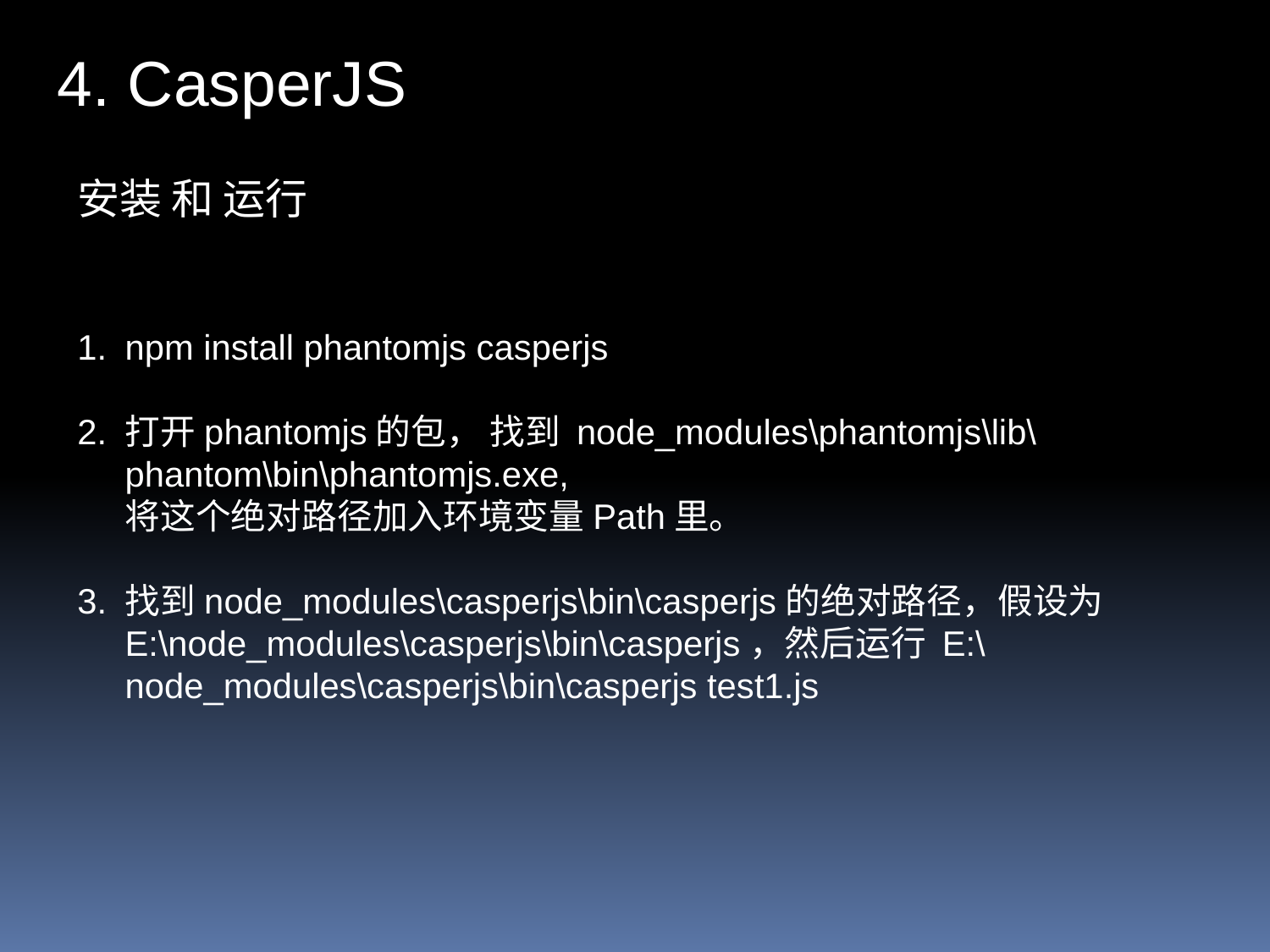

4. CasperJS
安装 和 运行

npm install phantomjs casperjs

打开phantomjs的包， 找到 node_modules\phantomjs\lib\phantom\bin\phantomjs.exe, 
将这个绝对路径加入环境变量Path里。

找到node_modules\casperjs\bin\casperjs的绝对路径，假设为E:\node_modules\casperjs\bin\casperjs，然后运行 E:\node_modules\casperjs\bin\casperjs test1.js